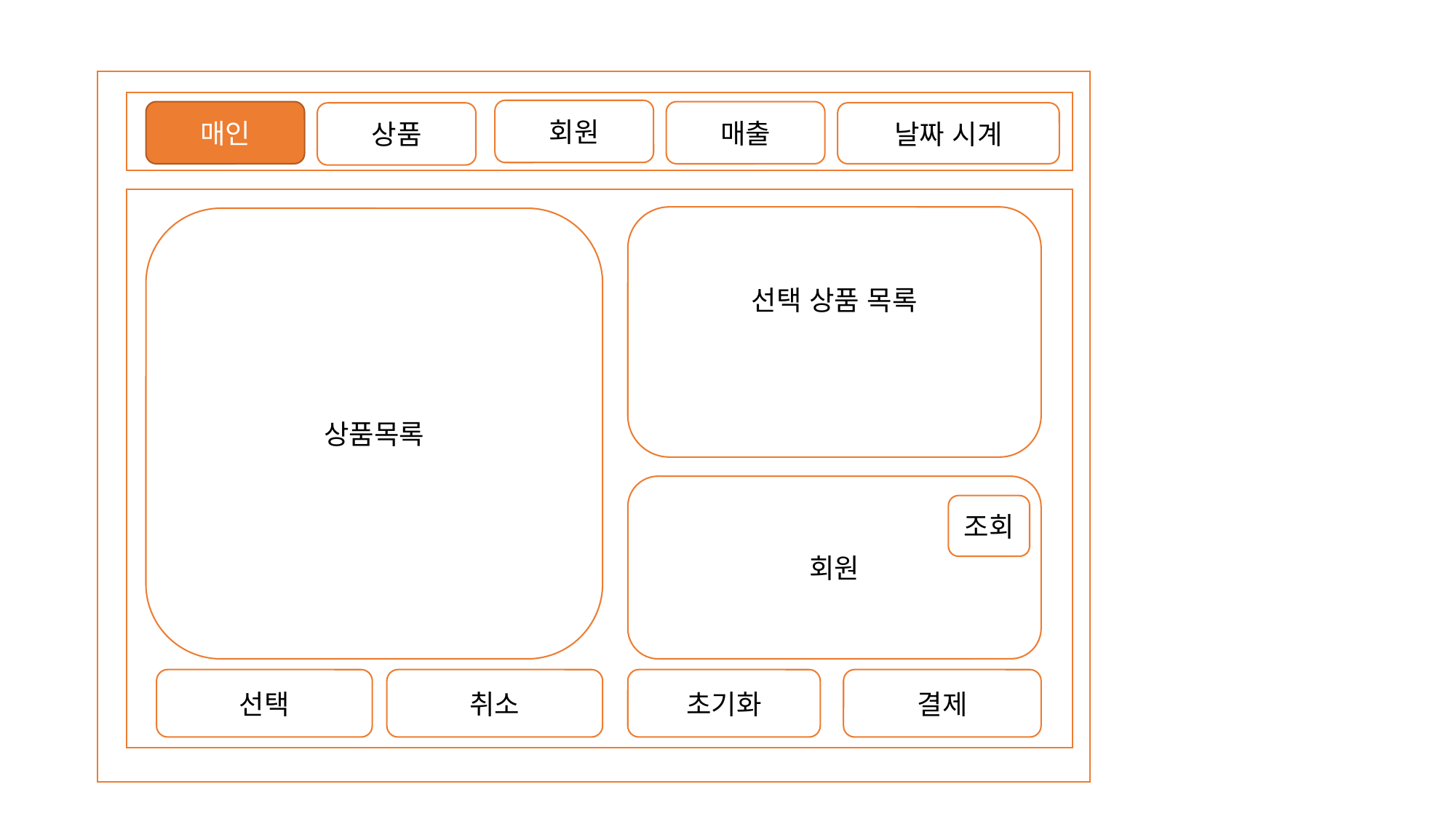

회원
매인
매출
날짜 시계
상품

선택 상품 목록

상품목록
회원
조회
결제
초기화
선택
취소